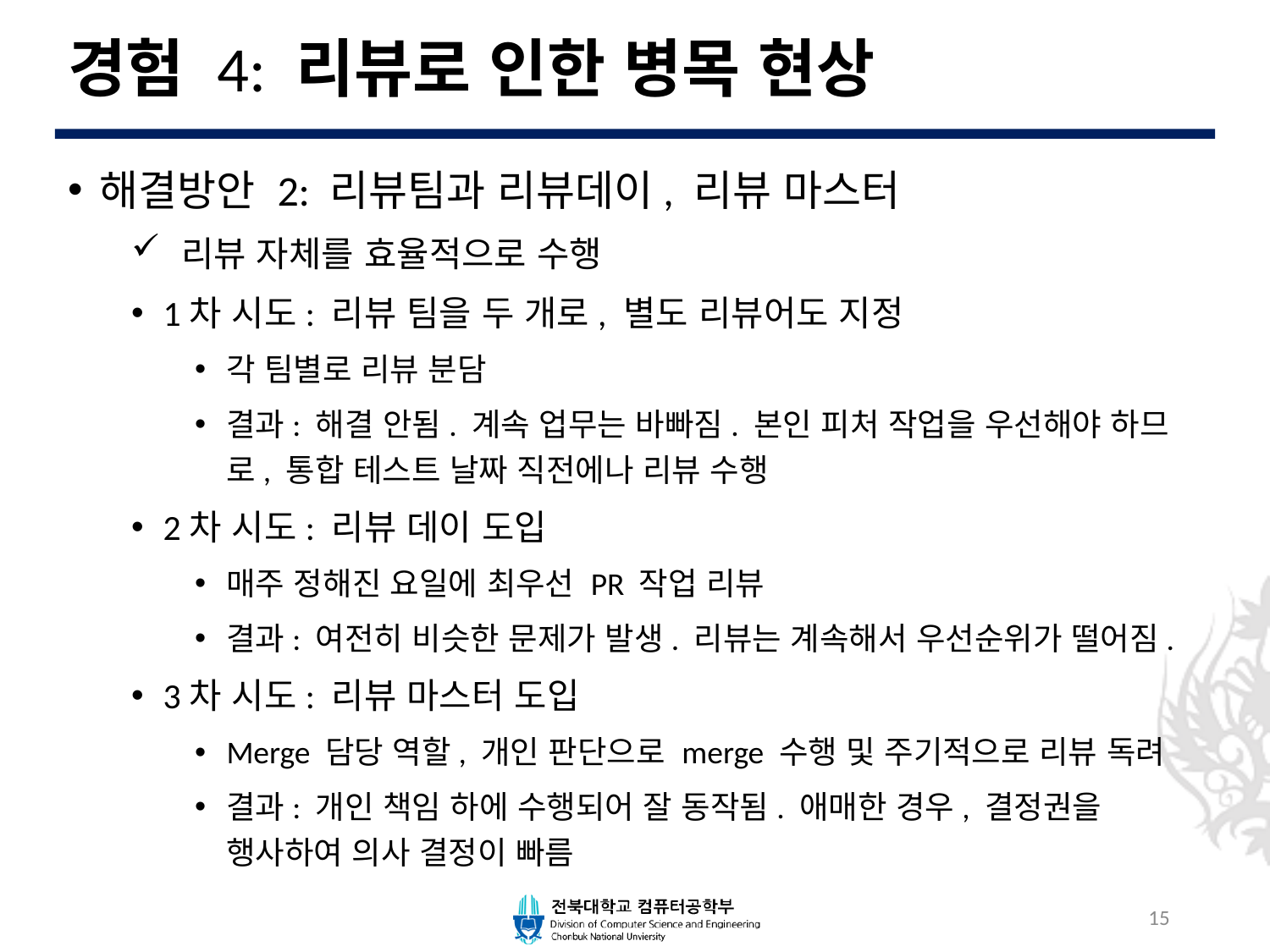

# 경험 4: 리뷰로 인한 병목 현상
해결방안 2: 리뷰팀과 리뷰데이, 리뷰 마스터
 리뷰 자체를 효율적으로 수행
1차 시도: 리뷰 팀을 두 개로, 별도 리뷰어도 지정
각 팀별로 리뷰 분담
결과: 해결 안됨. 계속 업무는 바빠짐. 본인 피처 작업을 우선해야 하므로, 통합 테스트 날짜 직전에나 리뷰 수행
2차 시도: 리뷰 데이 도입
매주 정해진 요일에 최우선 PR 작업 리뷰
결과: 여전히 비슷한 문제가 발생. 리뷰는 계속해서 우선순위가 떨어짐.
3차 시도: 리뷰 마스터 도입
Merge 담당 역할, 개인 판단으로 merge 수행 및 주기적으로 리뷰 독려
결과: 개인 책임 하에 수행되어 잘 동작됨. 애매한 경우, 결정권을 행사하여 의사 결정이 빠름
15